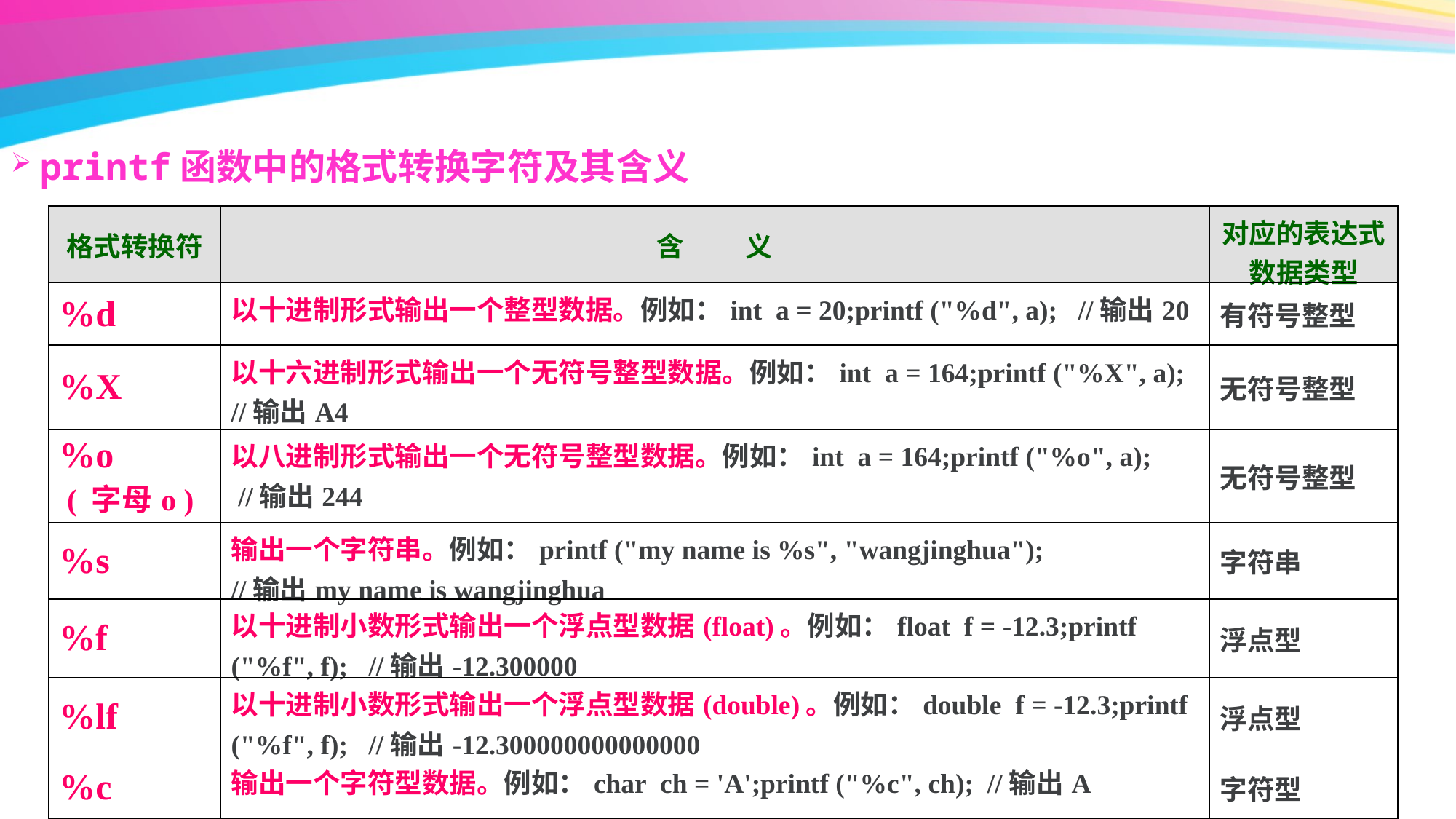

printf函数中的格式转换字符及其含义
| 格式转换符 | 含 义 | 对应的表达式数据类型 |
| --- | --- | --- |
| %d | 以十进制形式输出一个整型数据。例如：int a = 20;printf ("%d", a); //输出20 | 有符号整型 |
| %X | 以十六进制形式输出一个无符号整型数据。例如：int a = 164;printf ("%X", a); //输出A4 | 无符号整型 |
| %o ( 字母o ) | 以八进制形式输出一个无符号整型数据。例如：int a = 164;printf ("%o", a); //输出244 | 无符号整型 |
| %s | 输出一个字符串。例如：printf ("my name is %s", "wangjinghua"); //输出my name is wangjinghua | 字符串 |
| %f | 以十进制小数形式输出一个浮点型数据(float)。例如：float f = -12.3;printf ("%f", f); //输出-12.300000 | 浮点型 |
| %lf | 以十进制小数形式输出一个浮点型数据(double)。例如：double f = -12.3;printf ("%f", f); //输出-12.300000000000000 | 浮点型 |
| %c | 输出一个字符型数据。例如：char ch = 'A';printf ("%c", ch); //输出A | 字符型 |